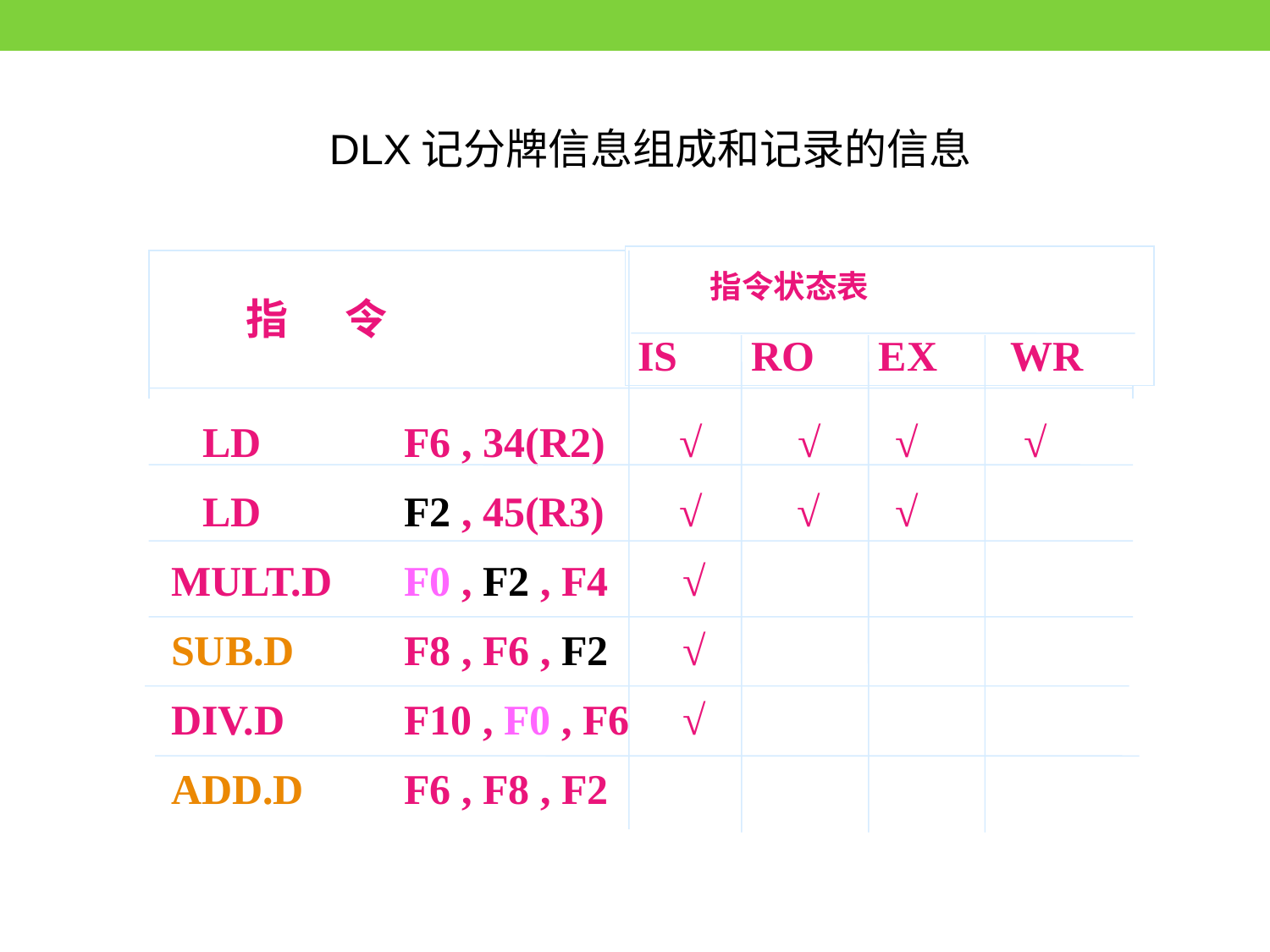

37
 DLX记分牌信息组成和记录的信息
         指令状态表
IS       RO      EX       WR

指      令

     LD	            F6 , 34(R2)       √         √       √          √
     LD	            F2 , 45(R3)       √         √       √
  MULT.D	F0 , F2 , F4       √
  SUB.D	F8 , F6 , F2       √
  DIV.D	F10 , F0 , F6     √
  ADD.D	F6 , F8 , F2